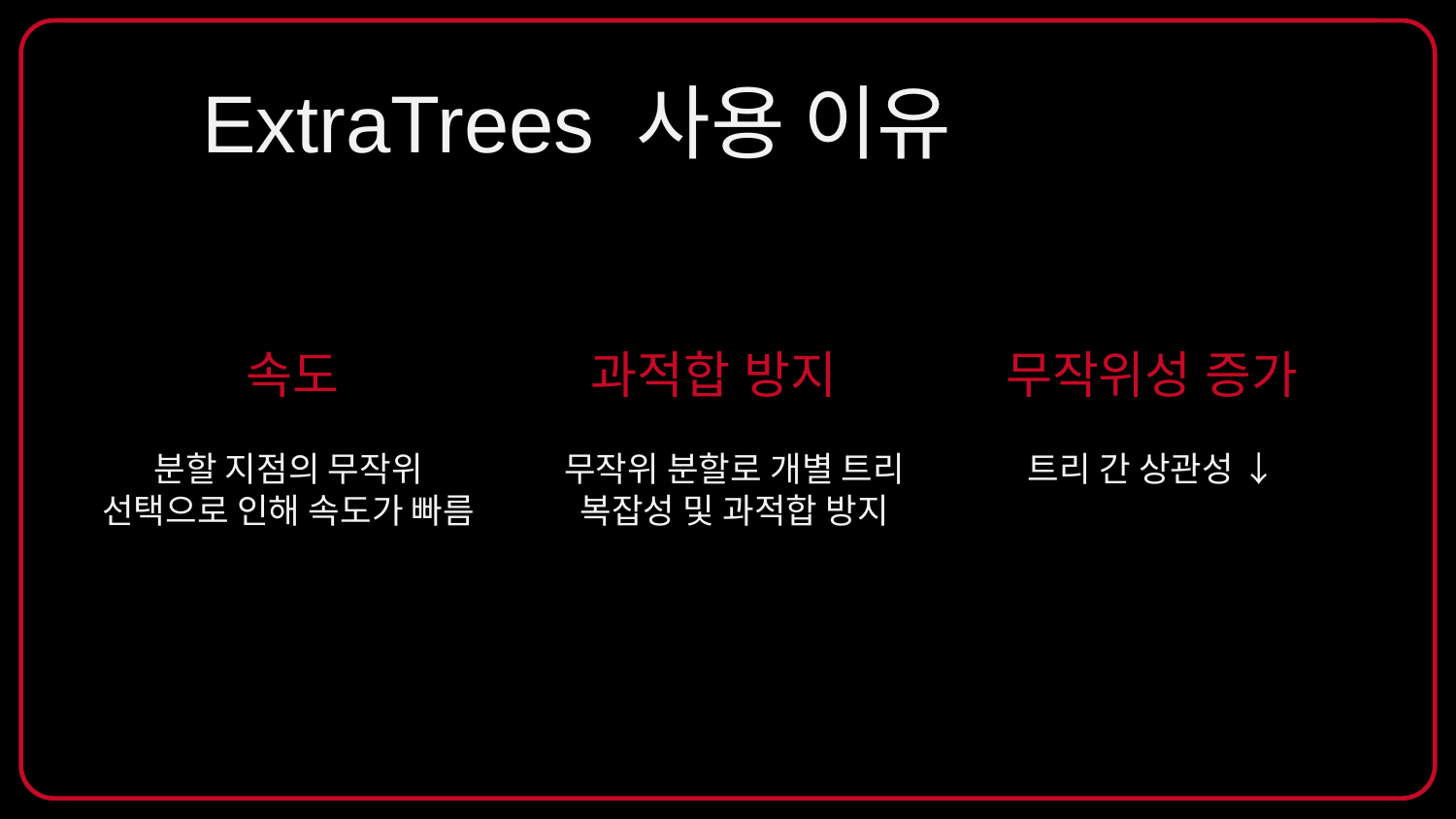

# ExtraTrees 사용 이유
속도
과적합 방지
무작위성 증가
분할 지점의 무작위 선택으로 인해 속도가 빠름
무작위 분할로 개별 트리 복잡성 및 과적합 방지
트리 간 상관성 ↓
0017